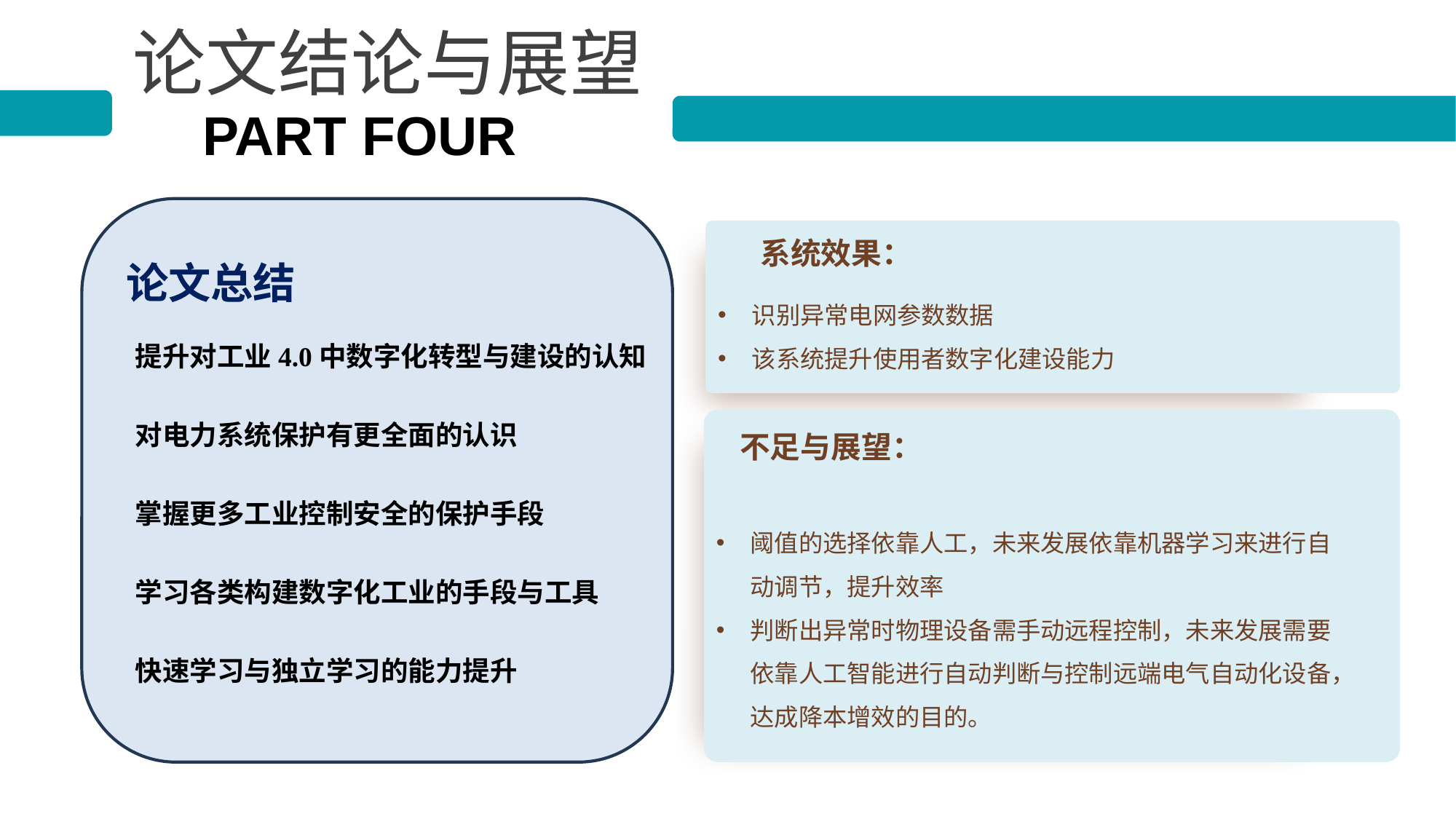

论文结论与展望
PART FOUR

论文总结
提升对工业4.0中数字化转型与建设的认知

对电力系统保护有更全面的认识

掌握更多工业控制安全的保护手段

学习各类构建数字化工业的手段与工具

快速学习与独立学习的能力提升

系统效果：
识别异常电网参数数据
该系统提升使用者数字化建设能力

不足与展望：
阈值的选择依靠人工，未来发展依靠机器学习来进行自动调节，提升效率
判断出异常时物理设备需手动远程控制，未来发展需要依靠人工智能进行自动判断与控制远端电气自动化设备，达成降本增效的目的。